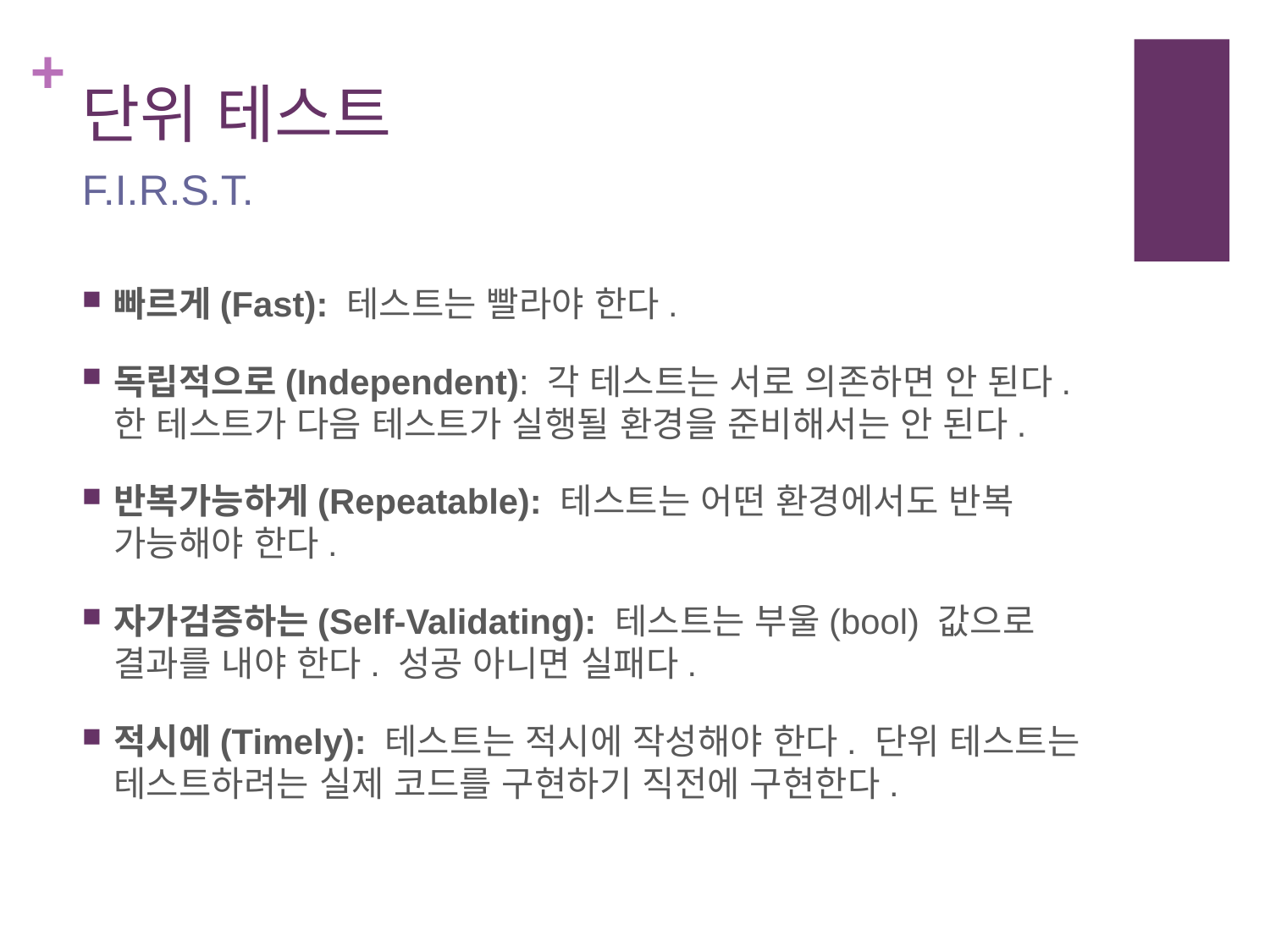

# 단위 테스트
F.I.R.S.T.
빠르게(Fast): 테스트는 빨라야 한다.
독립적으로(Independent): 각 테스트는 서로 의존하면 안 된다. 한 테스트가 다음 테스트가 실행될 환경을 준비해서는 안 된다.
반복가능하게(Repeatable): 테스트는 어떤 환경에서도 반복 가능해야 한다.
자가검증하는(Self-Validating): 테스트는 부울(bool) 값으로 결과를 내야 한다. 성공 아니면 실패다.
적시에(Timely): 테스트는 적시에 작성해야 한다. 단위 테스트는 테스트하려는 실제 코드를 구현하기 직전에 구현한다.